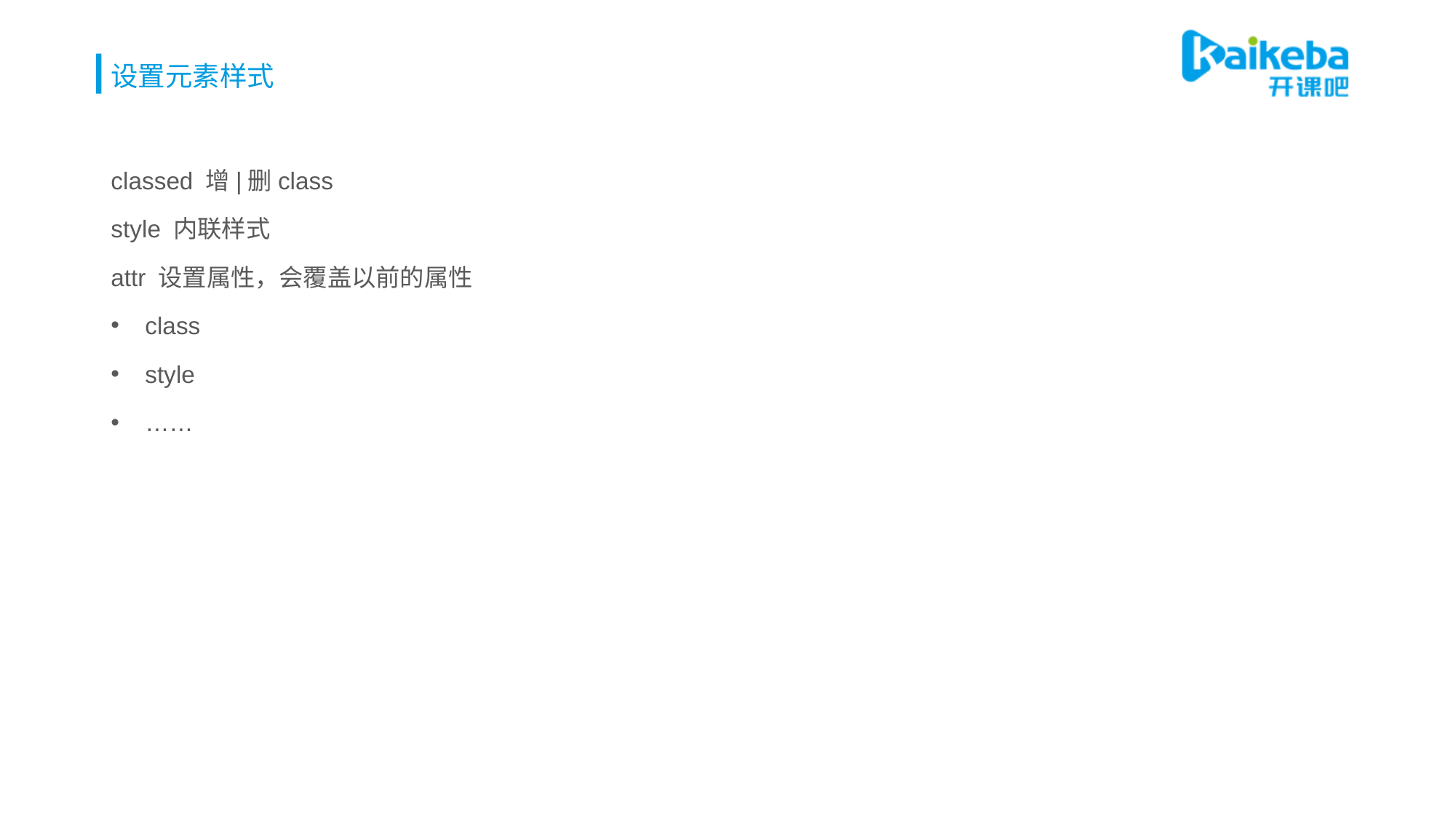

# 设置元素样式
classed 增|删class
style 内联样式
attr 设置属性，会覆盖以前的属性
class
style
……